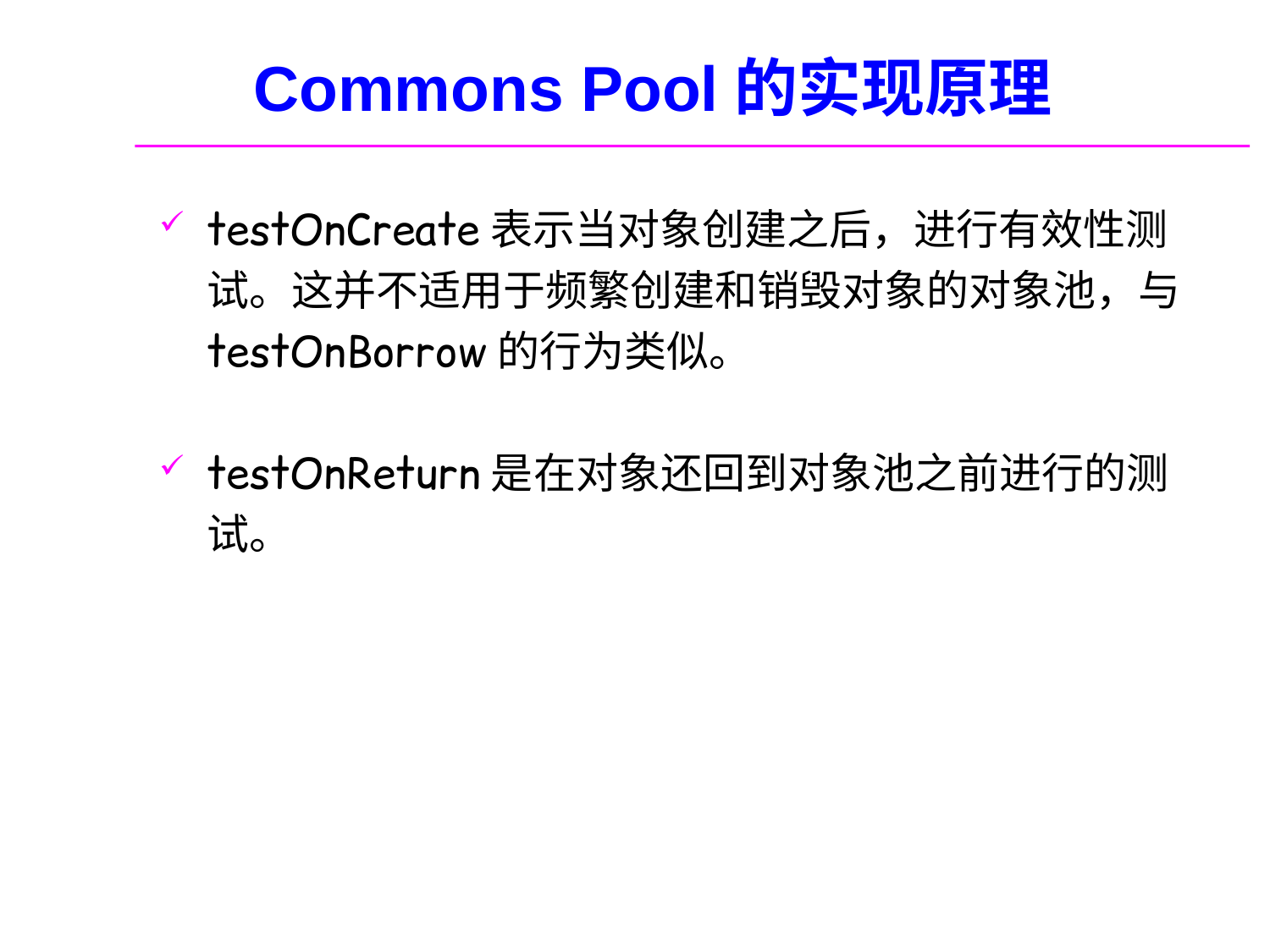

# Commons Pool的实现原理
testOnCreate表示当对象创建之后，进行有效性测试。这并不适用于频繁创建和销毁对象的对象池，与testOnBorrow的行为类似。

testOnReturn是在对象还回到对象池之前进行的测试。
32